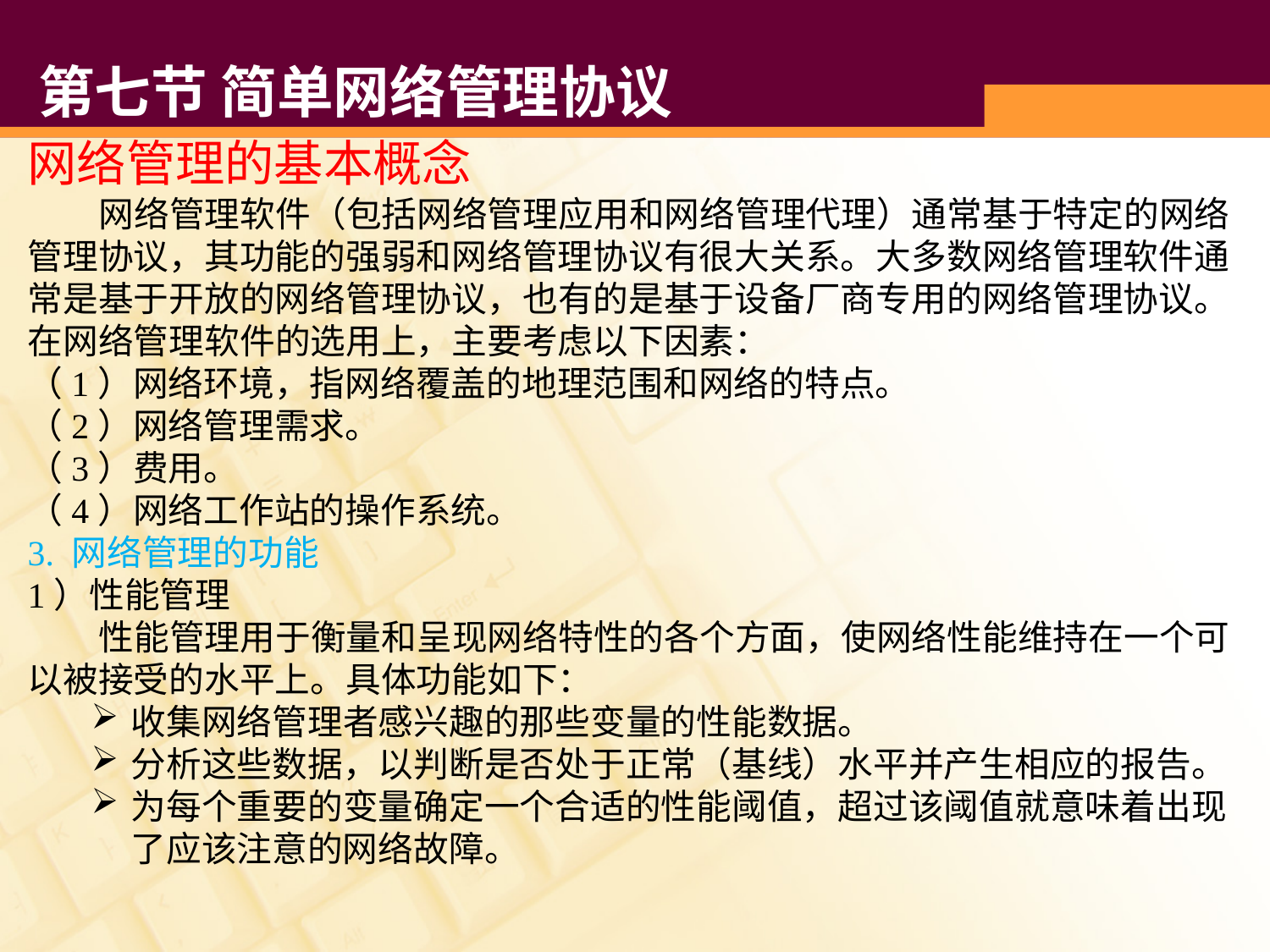

# 第七节 简单网络管理协议
网络管理的基本概念
        网络管理软件（包括网络管理应用和网络管理代理）通常基于特定的网络管理协议，其功能的强弱和网络管理协议有很大关系。大多数网络管理软件通常是基于开放的网络管理协议，也有的是基于设备厂商专用的网络管理协议。在网络管理软件的选用上，主要考虑以下因素：
（1）网络环境，指网络覆盖的地理范围和网络的特点。
（2）网络管理需求。
（3）费用。
（4）网络工作站的操作系统。
3. 网络管理的功能
1）性能管理
        性能管理用于衡量和呈现网络特性的各个方面，使网络性能维持在一个可以被接受的水平上。具体功能如下：
收集网络管理者感兴趣的那些变量的性能数据。
分析这些数据，以判断是否处于正常（基线）水平并产生相应的报告。
为每个重要的变量确定一个合适的性能阈值，超过该阈值就意味着出现了应该注意的网络故障。